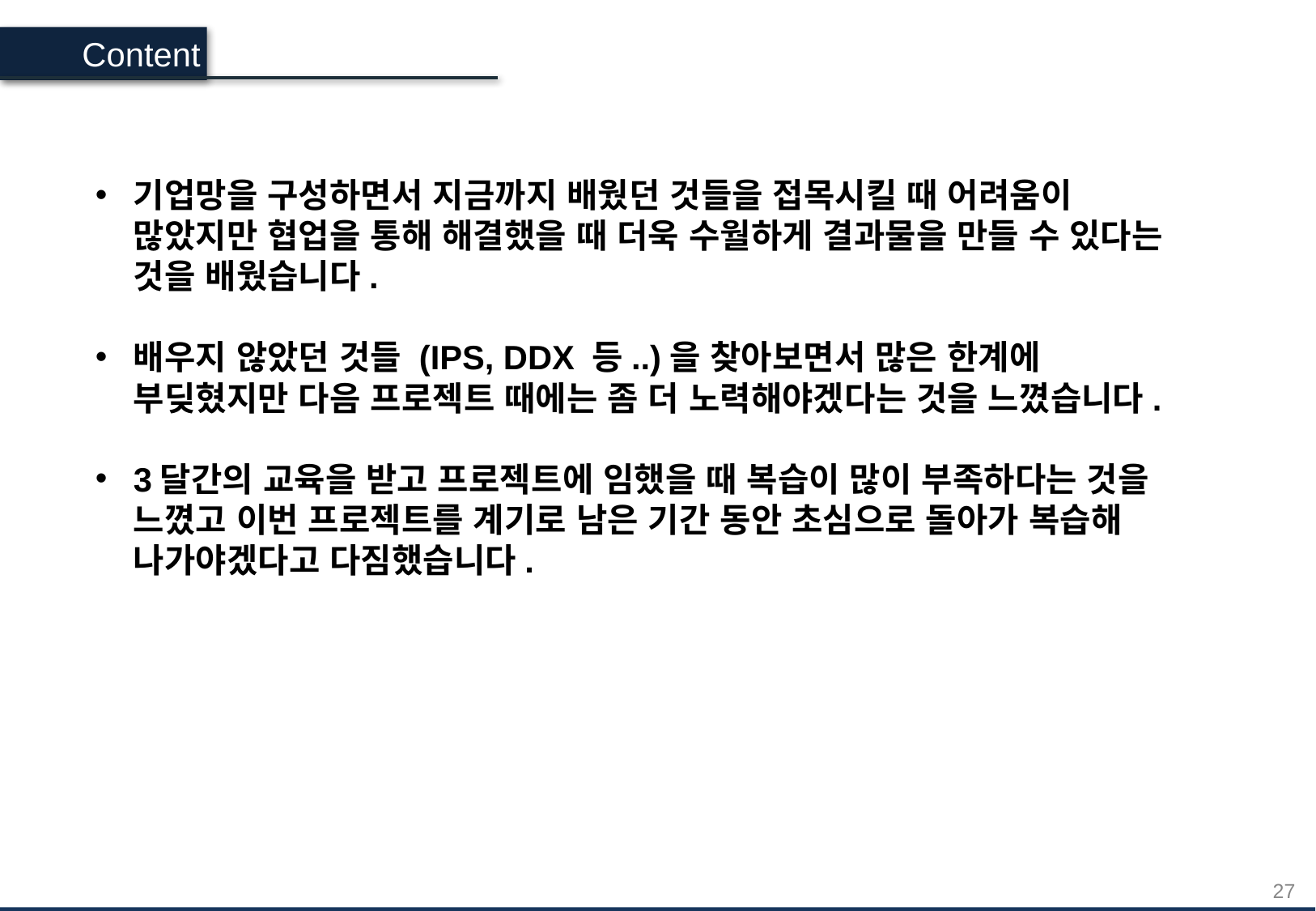

Content

기업망을 구성하면서 지금까지 배웠던 것들을 접목시킬 때 어려움이 많았지만 협업을 통해 해결했을 때 더욱 수월하게 결과물을 만들 수 있다는 것을 배웠습니다.

배우지 않았던 것들 (IPS, DDX 등..)을 찾아보면서 많은 한계에 부딪혔지만 다음 프로젝트 때에는 좀 더 노력해야겠다는 것을 느꼈습니다.

3달간의 교육을 받고 프로젝트에 임했을 때 복습이 많이 부족하다는 것을 느꼈고 이번 프로젝트를 계기로 남은 기간 동안 초심으로 돌아가 복습해 나가야겠다고 다짐했습니다.

27